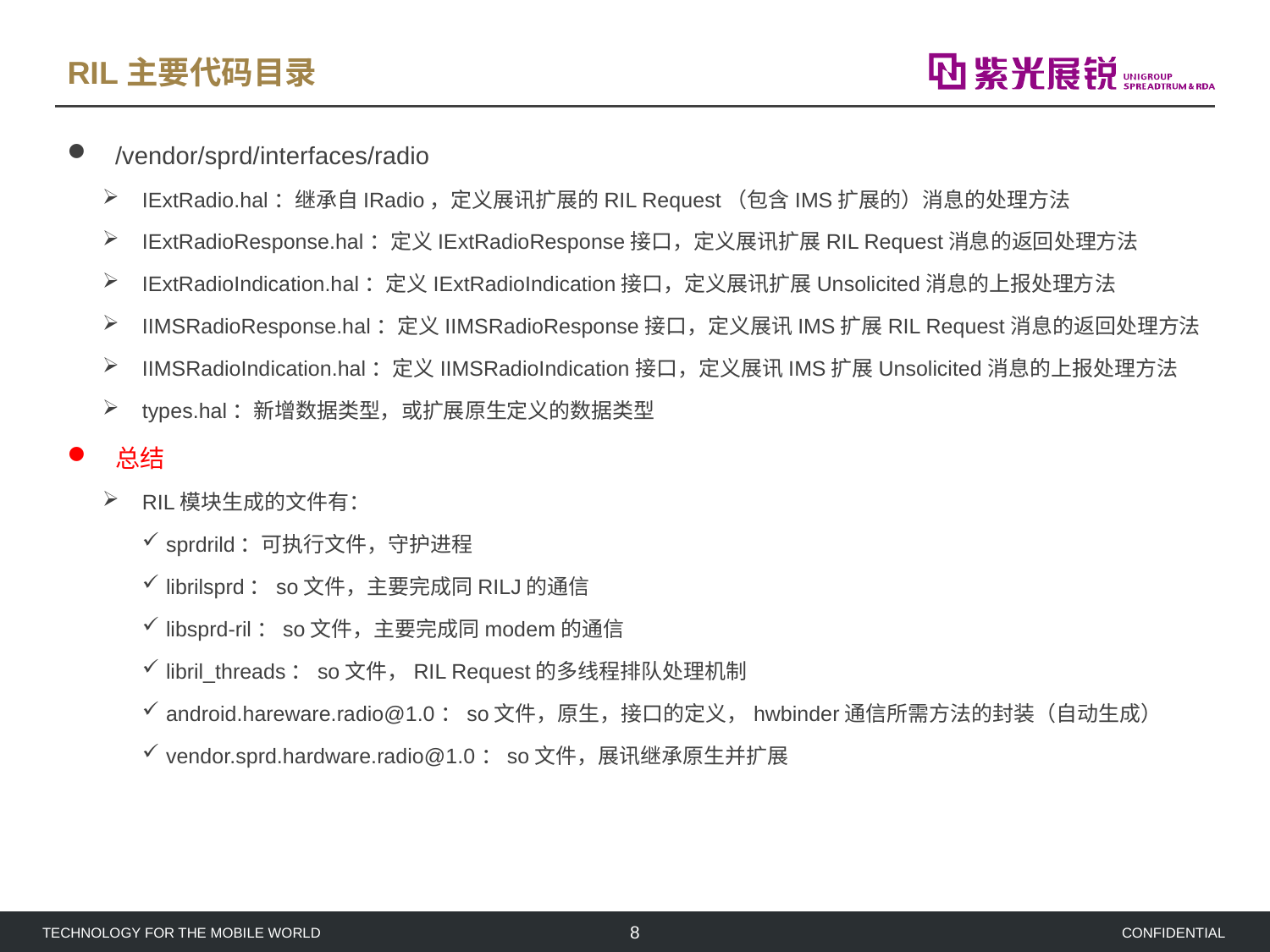

# RIL主要代码目录
/vendor/sprd/interfaces/radio
IExtRadio.hal：继承自IRadio，定义展讯扩展的RIL Request（包含IMS扩展的）消息的处理方法
IExtRadioResponse.hal：定义IExtRadioResponse接口，定义展讯扩展RIL Request消息的返回处理方法
IExtRadioIndication.hal：定义IExtRadioIndication接口，定义展讯扩展Unsolicited消息的上报处理方法
IIMSRadioResponse.hal：定义IIMSRadioResponse接口，定义展讯IMS扩展RIL Request消息的返回处理方法
IIMSRadioIndication.hal：定义IIMSRadioIndication接口，定义展讯IMS扩展Unsolicited消息的上报处理方法
types.hal：新增数据类型，或扩展原生定义的数据类型
总结
RIL模块生成的文件有：
sprdrild：可执行文件，守护进程
librilsprd：so文件，主要完成同RILJ的通信
libsprd-ril：so文件，主要完成同modem的通信
libril_threads：so文件，RIL Request的多线程排队处理机制
android.hareware.radio@1.0：so文件，原生，接口的定义，hwbinder通信所需方法的封装（自动生成）
vendor.sprd.hardware.radio@1.0：so文件，展讯继承原生并扩展